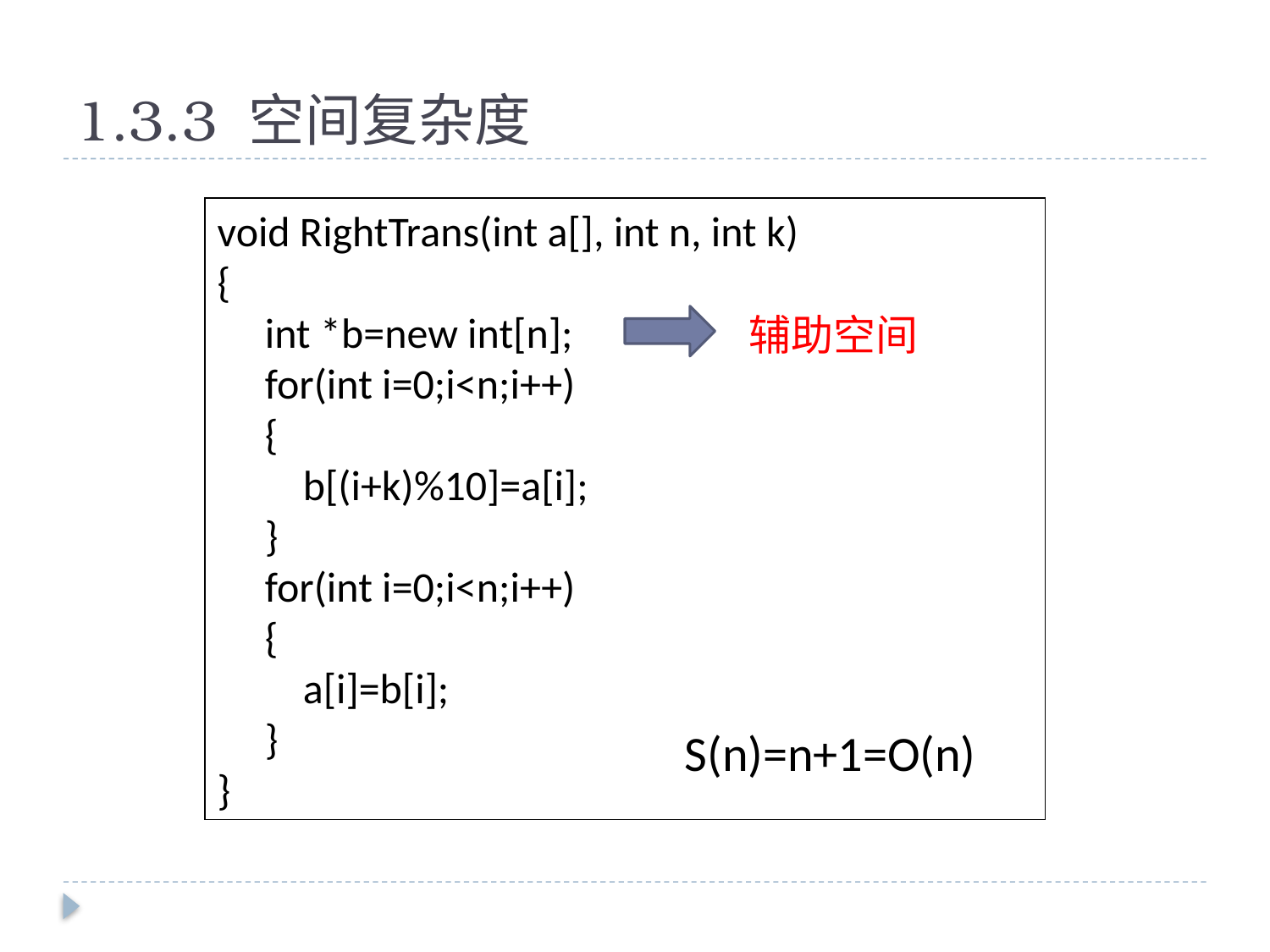

# 1.3.3 空间复杂度
void RightTrans(int a[], int n, int k)
{
     int *b=new int[n];
     for(int i=0;i<n;i++)
     {
         b[(i+k)%10]=a[i];
     }
     for(int i=0;i<n;i++)
     {
         a[i]=b[i];
     }
}
辅助空间

S(n)=n+1=O(n)